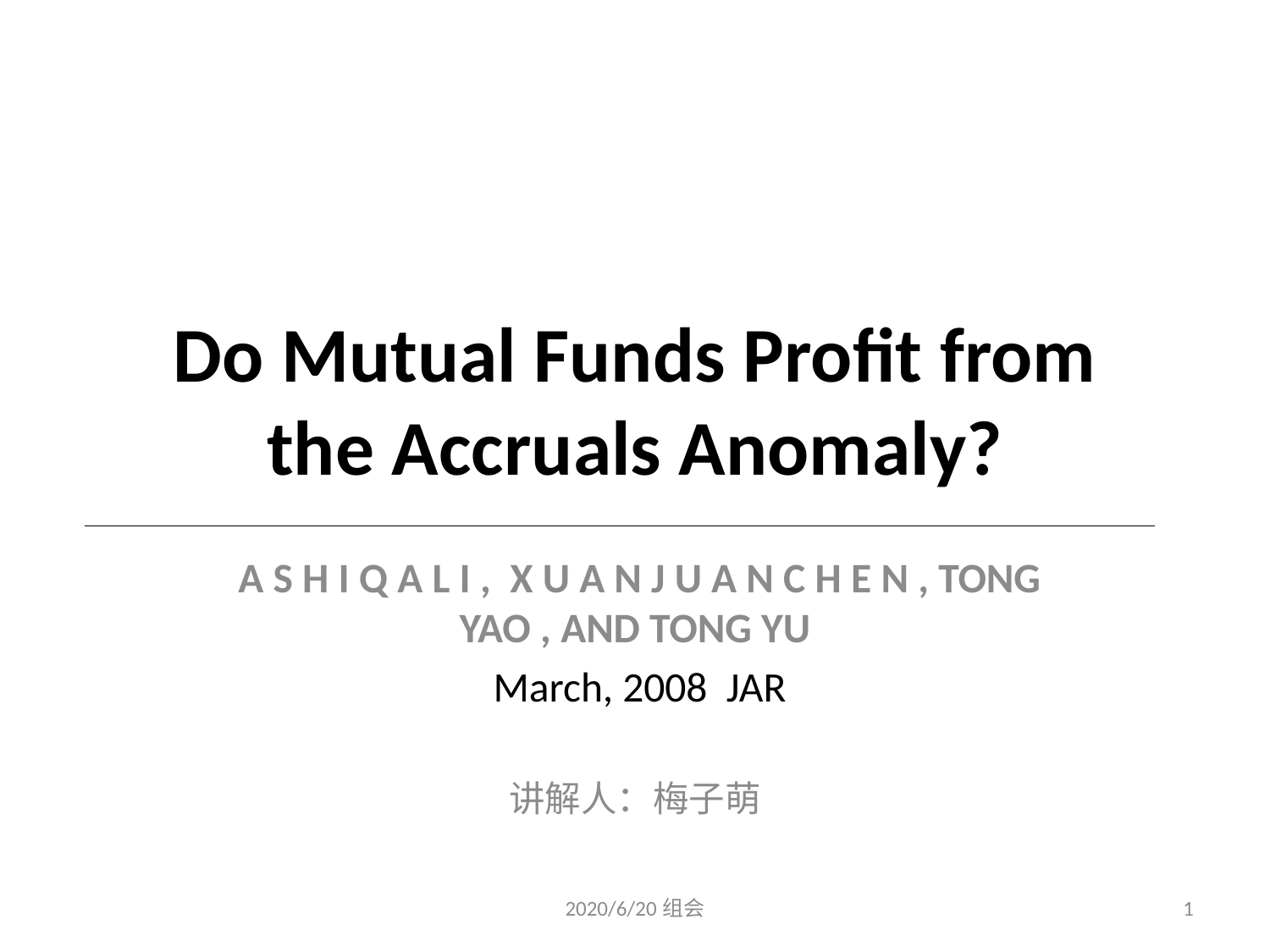

# Do Mutual Funds Profit from the Accruals Anomaly?

 A S H I Q A L I ,  X U A N J U A N C H E N , TONG YAO , AND TONG YU
 March, 2008  JAR

讲解人：梅子萌

2020/6/20组会
1